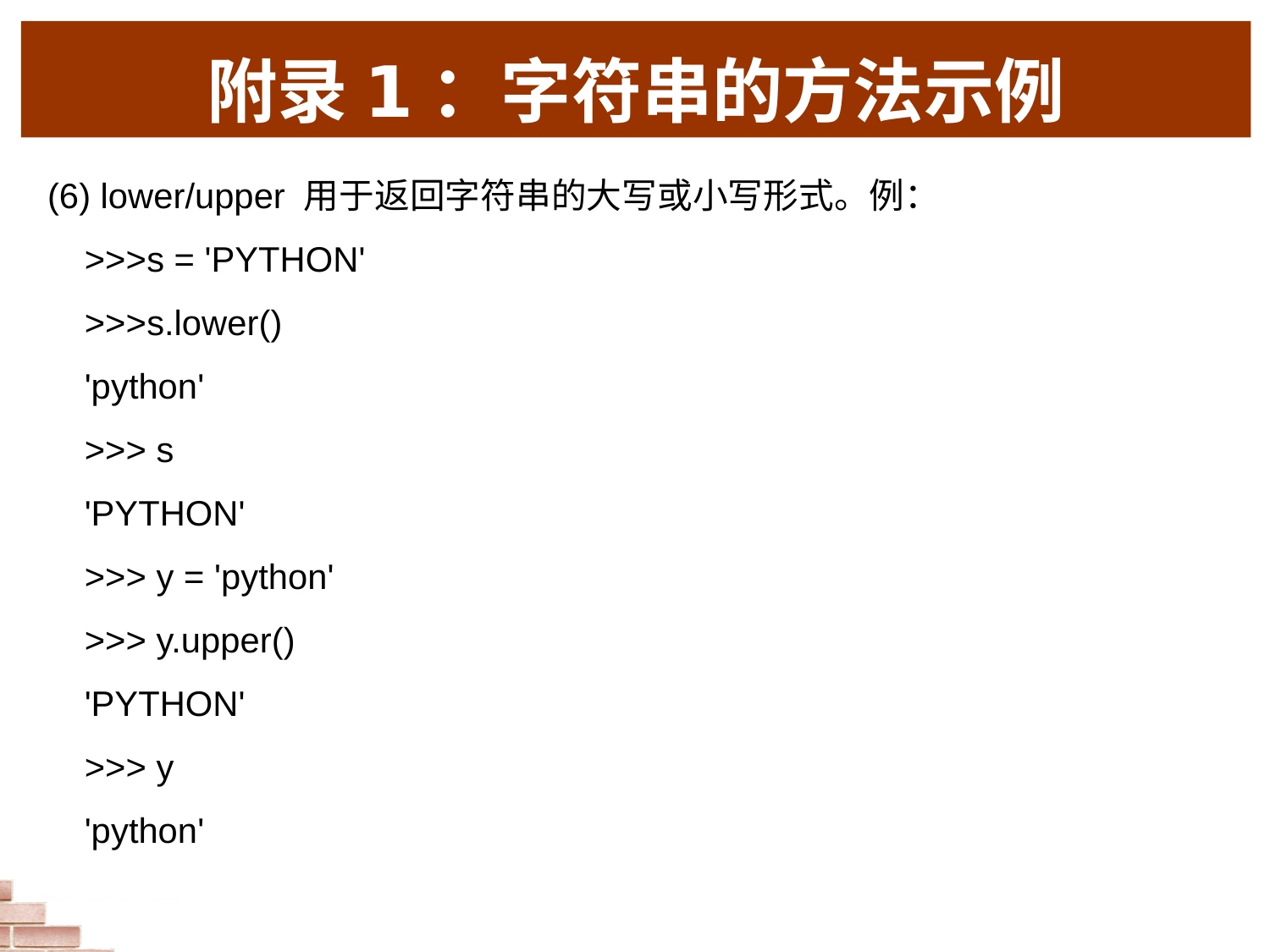

# 附录1：字符串的方法示例
(6) lower/upper 用于返回字符串的大写或小写形式。例：
>>>s = 'PYTHON'
>>>s.lower()
'python'
>>> s
'PYTHON'
>>> y = 'python'
>>> y.upper()
'PYTHON'
>>> y
'python'